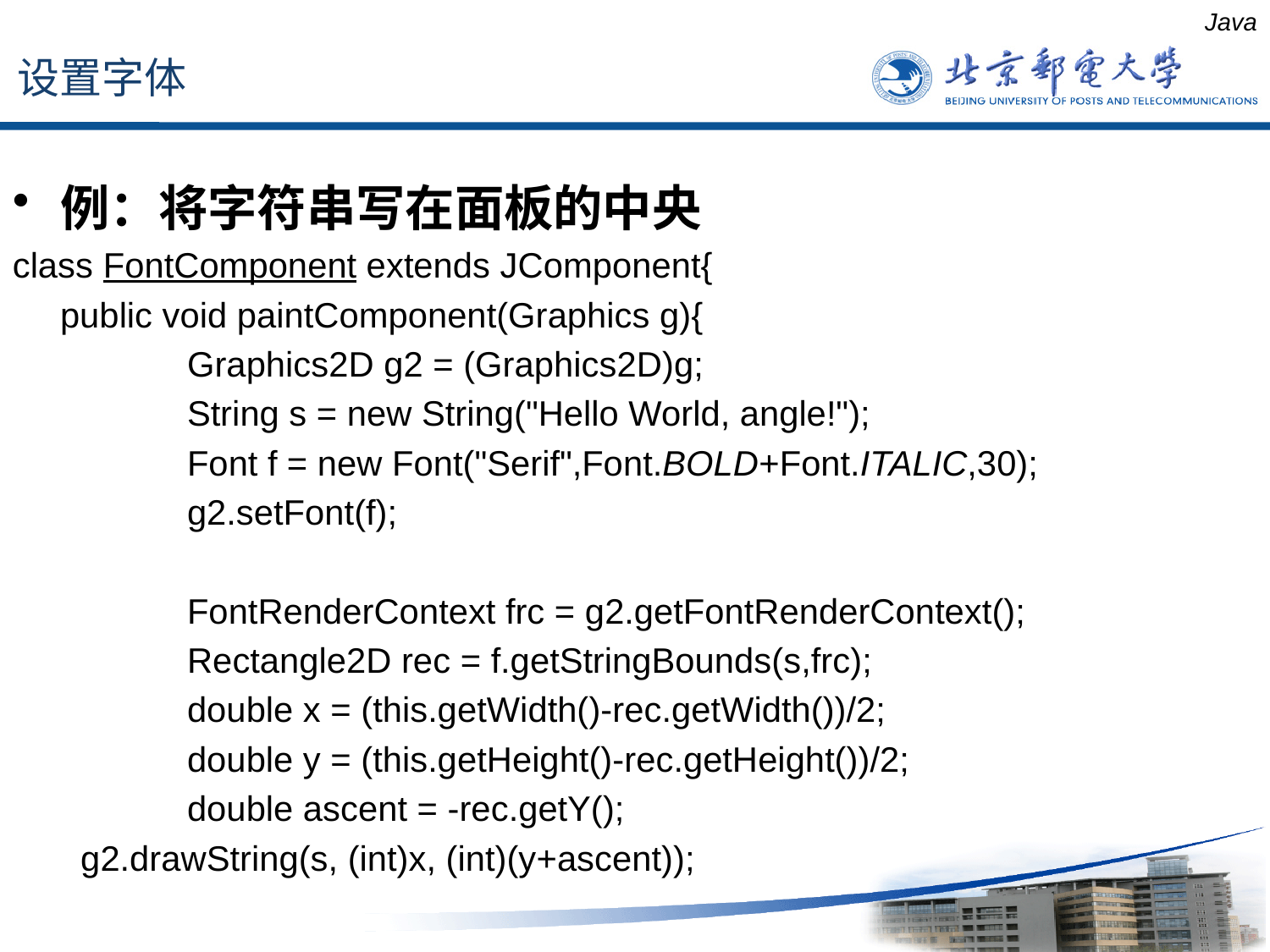

设置字体
Java
例：将字符串写在面板的中央
class FontComponent extends JComponent{
	public void paintComponent(Graphics g){
		Graphics2D g2 = (Graphics2D)g;
		String s = new String("Hello World, angle!");
		Font f = new Font("Serif",Font.BOLD+Font.ITALIC,30);
		g2.setFont(f);

		FontRenderContext frc = g2.getFontRenderContext();
		Rectangle2D rec = f.getStringBounds(s,frc);
		double x = (this.getWidth()-rec.getWidth())/2;
		double y = (this.getHeight()-rec.getHeight())/2;
		double ascent = -rec.getY();
       g2.drawString(s, (int)x, (int)(y+ascent));